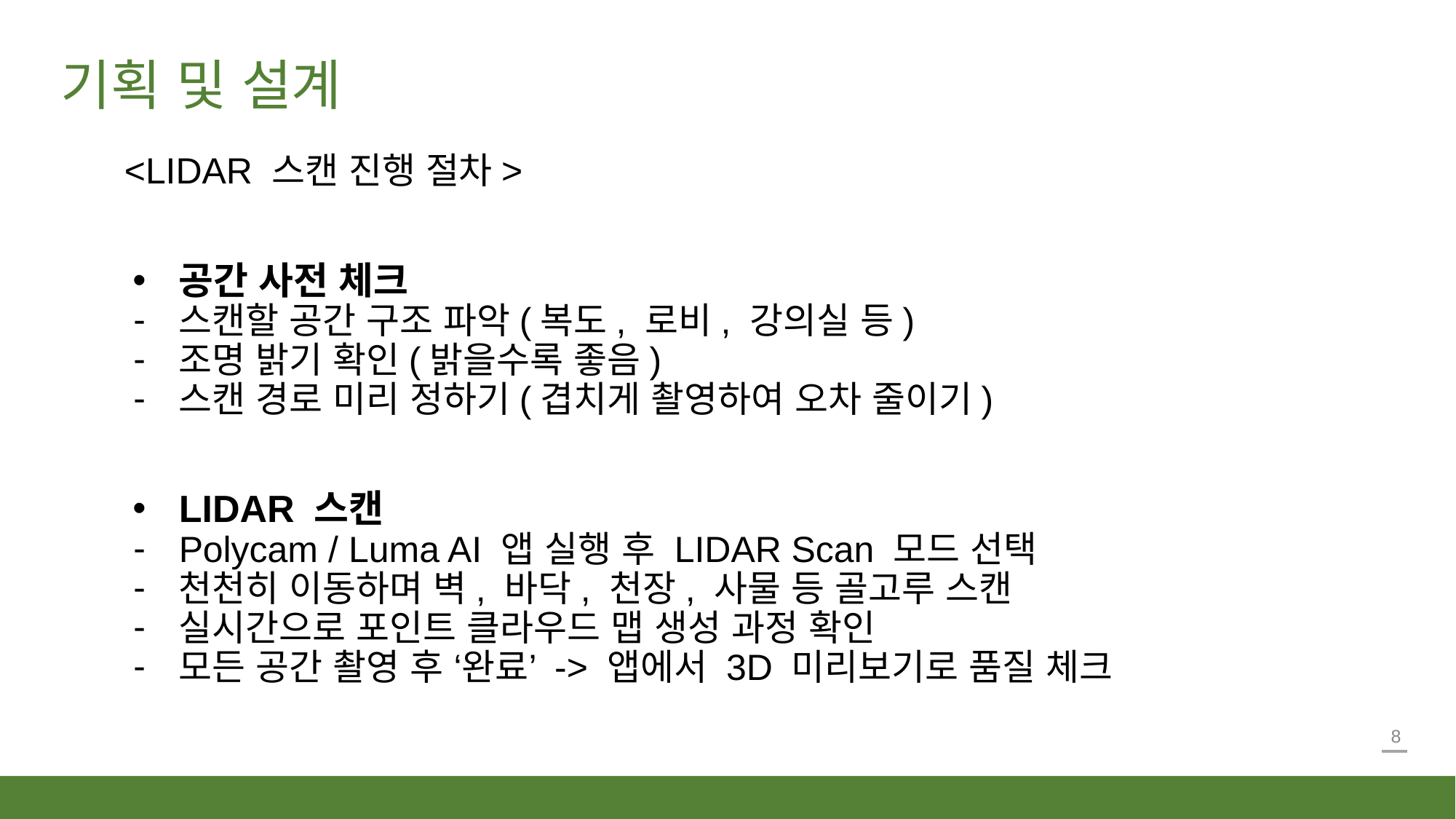

# 기획 및 설계
<LIDAR 스캔 진행 절차>

공간 사전 체크
스캔할 공간 구조 파악(복도, 로비, 강의실 등)
조명 밝기 확인(밝을수록 좋음)
스캔 경로 미리 정하기(겹치게 촬영하여 오차 줄이기)

LIDAR 스캔
Polycam / Luma AI 앱 실행 후 LIDAR Scan 모드 선택
천천히 이동하며 벽, 바닥, 천장, 사물 등 골고루 스캔
실시간으로 포인트 클라우드 맵 생성 과정 확인
모든 공간 촬영 후 ‘완료’ -> 앱에서 3D 미리보기로 품질 체크